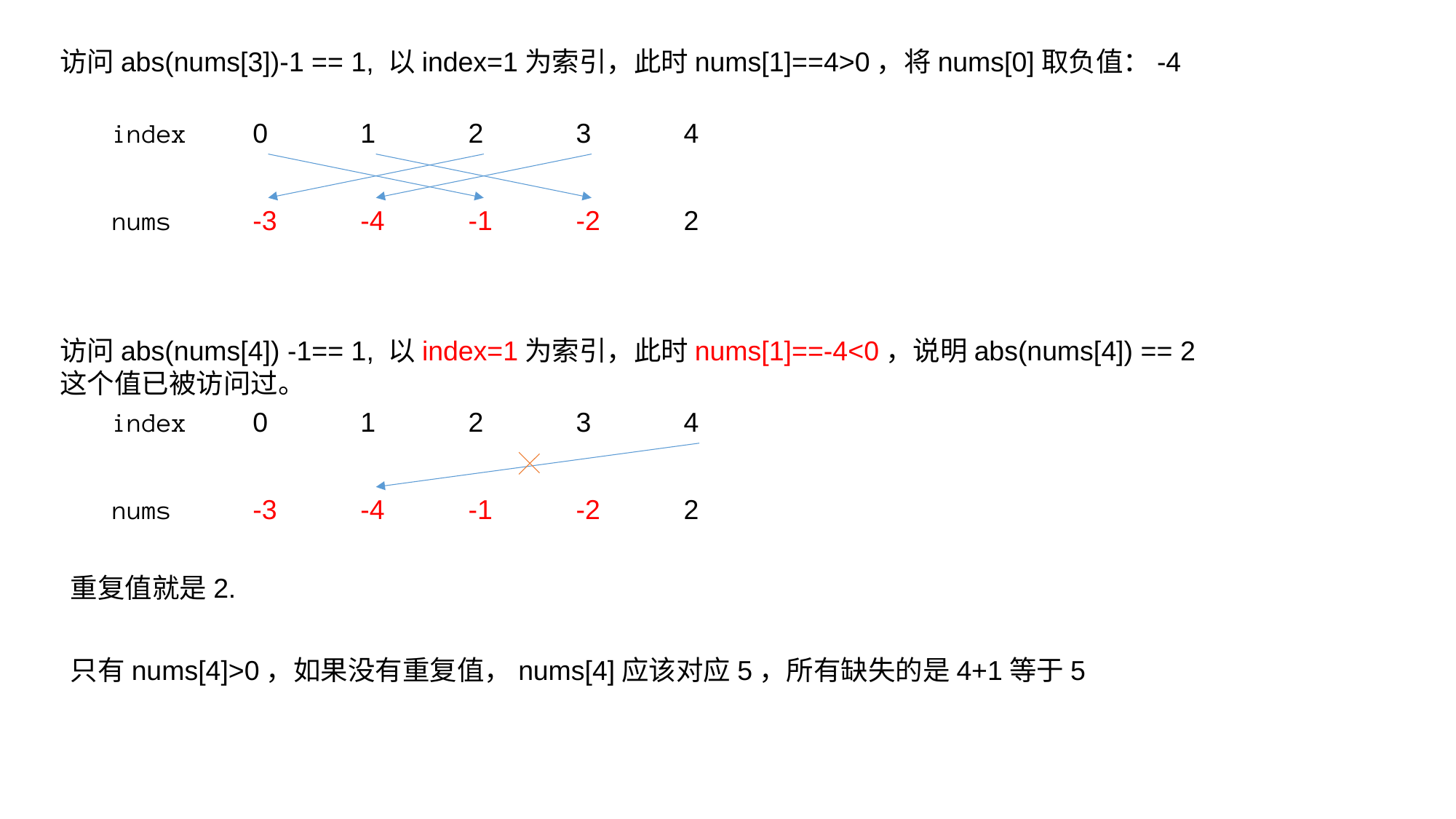

访问abs(nums[3])-1 == 1, 以index=1为索引，此时nums[1]==4>0，将nums[0]取负值：-4
index
0
1
2
3
4
nums
-3
-4
-1
-2
2
访问abs(nums[4]) -1== 1, 以index=1为索引，此时nums[1]==-4<0，说明abs(nums[4]) == 2这个值已被访问过。
index
0
1
2
3
4
nums
-3
-4
-1
-2
2
重复值就是2.
只有nums[4]>0，如果没有重复值，nums[4]应该对应5，所有缺失的是4+1等于5